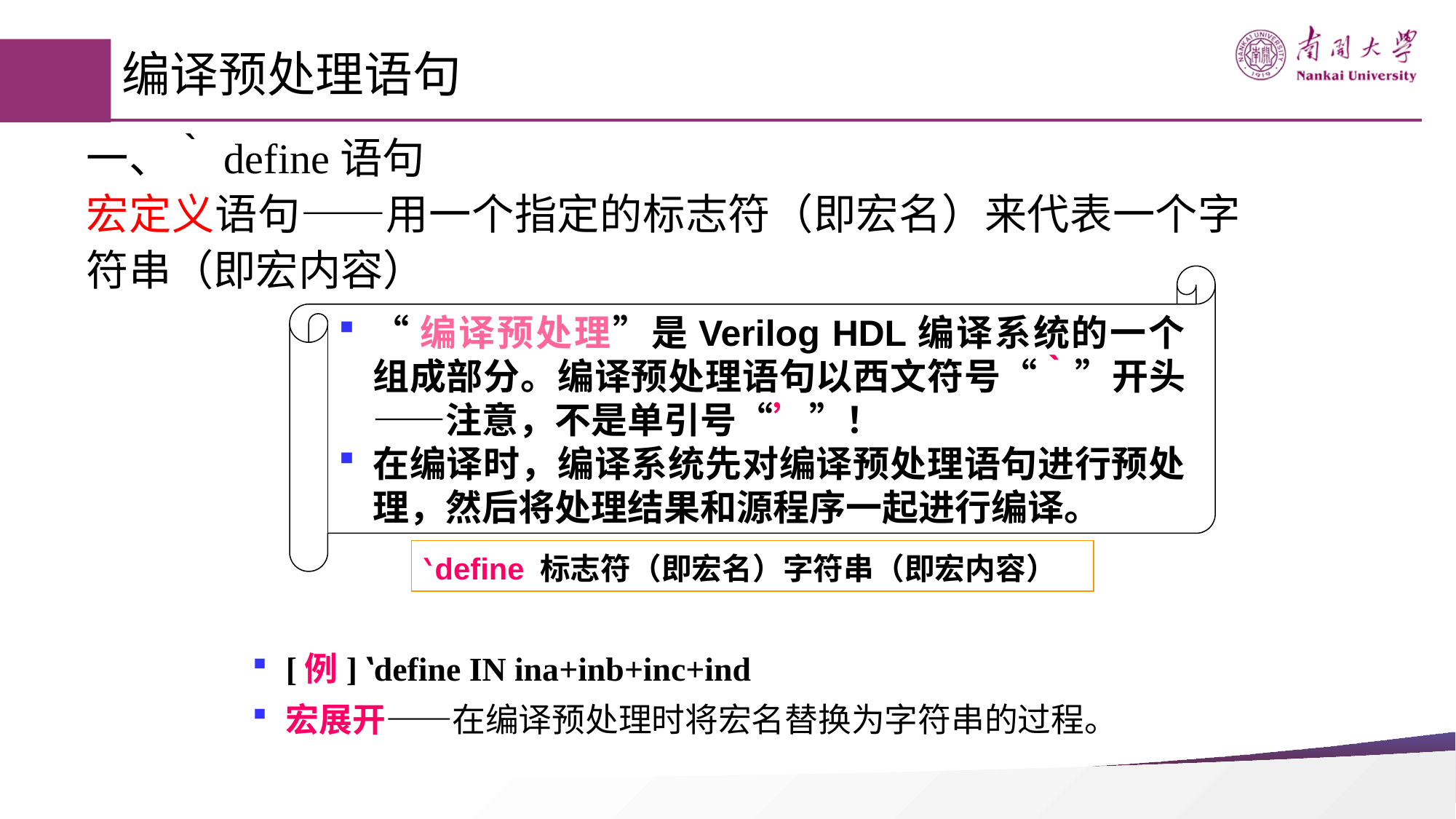

。

# 编译预处理语句
一、‵define语句
宏定义语句——用一个指定的标志符（即宏名）来代表一个字符串（即宏内容）
“编译预处理”是Verilog HDL编译系统的一个组成部分。编译预处理语句以西文符号“‵”开头——注意，不是单引号“’”！
在编译时，编译系统先对编译预处理语句进行预处理，然后将处理结果和源程序一起进行编译。
‵define 标志符（即宏名）字符串（即宏内容）
[例] ‵define IN ina+inb+inc+ind
宏展开——在编译预处理时将宏名替换为字符串的过程。